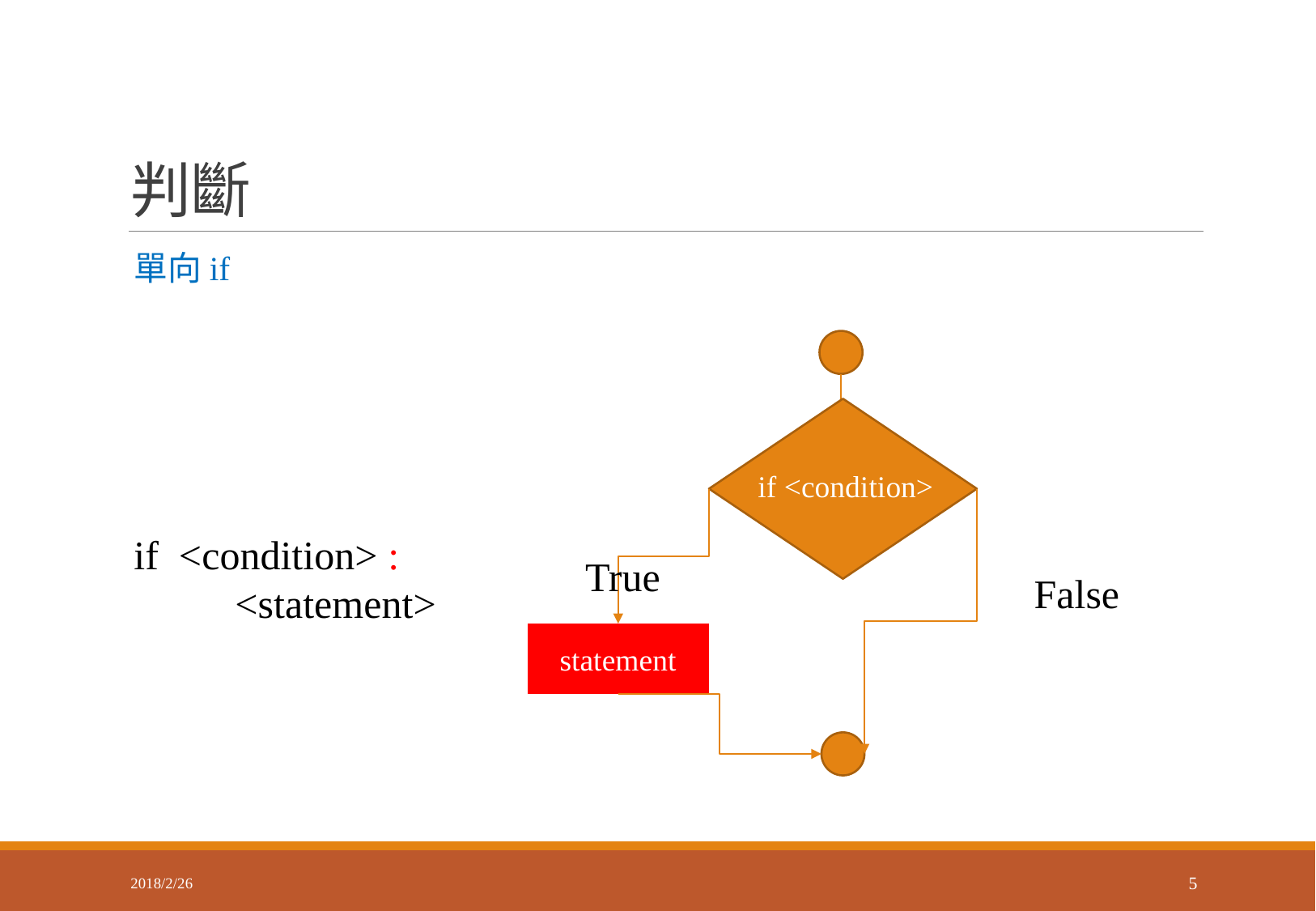

# 判斷
 單向if

if <condition>
True
False
statement

if  <condition> :
          <statement>
2018/2/26
5